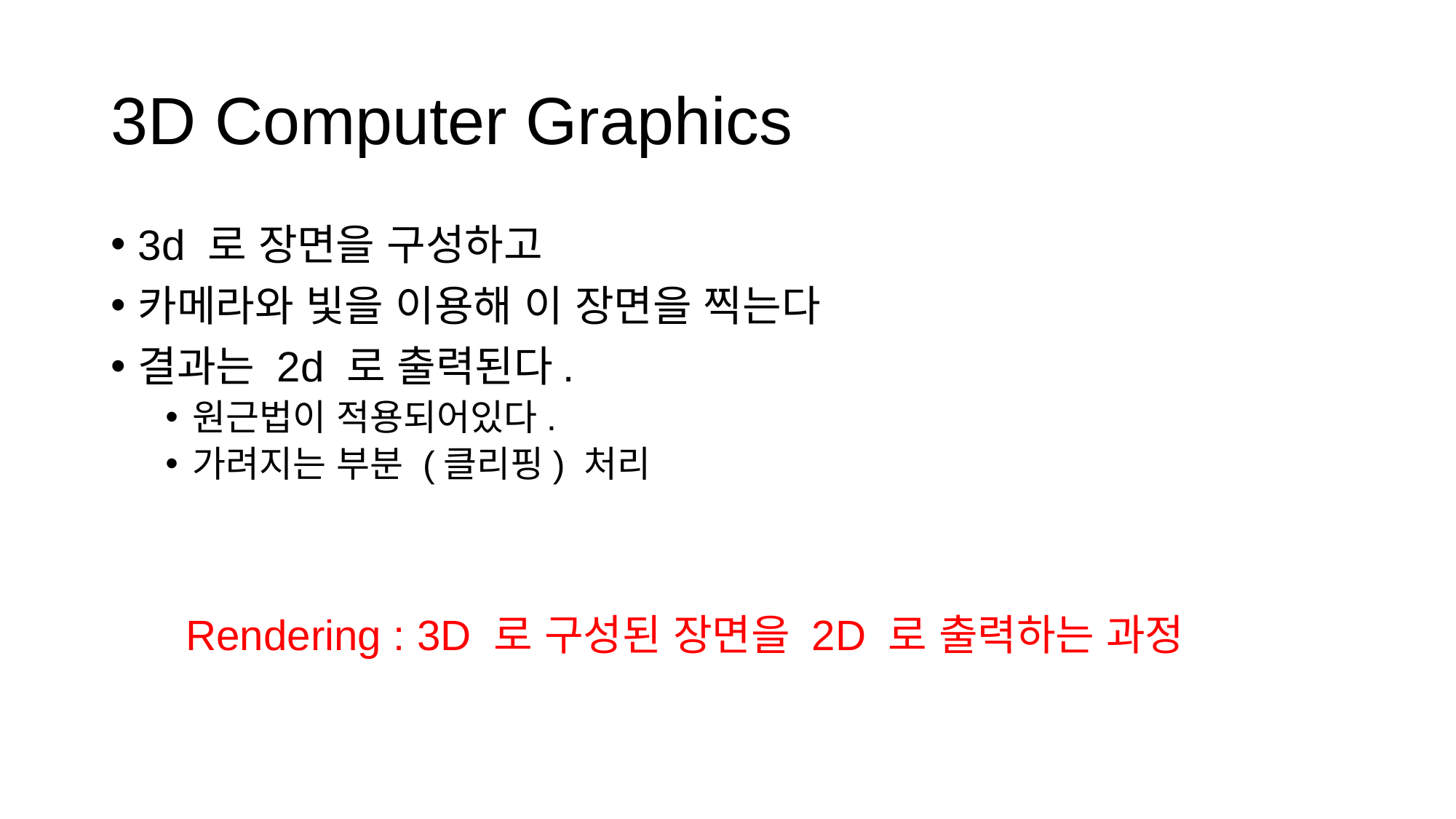

# 3D Computer Graphics
3d 로 장면을 구성하고
카메라와 빛을 이용해 이 장면을 찍는다
결과는 2d 로 출력된다.
원근법이 적용되어있다.
가려지는 부분 (클리핑) 처리

  Rendering : 3D 로 구성된 장면을 2D 로 출력하는 과정